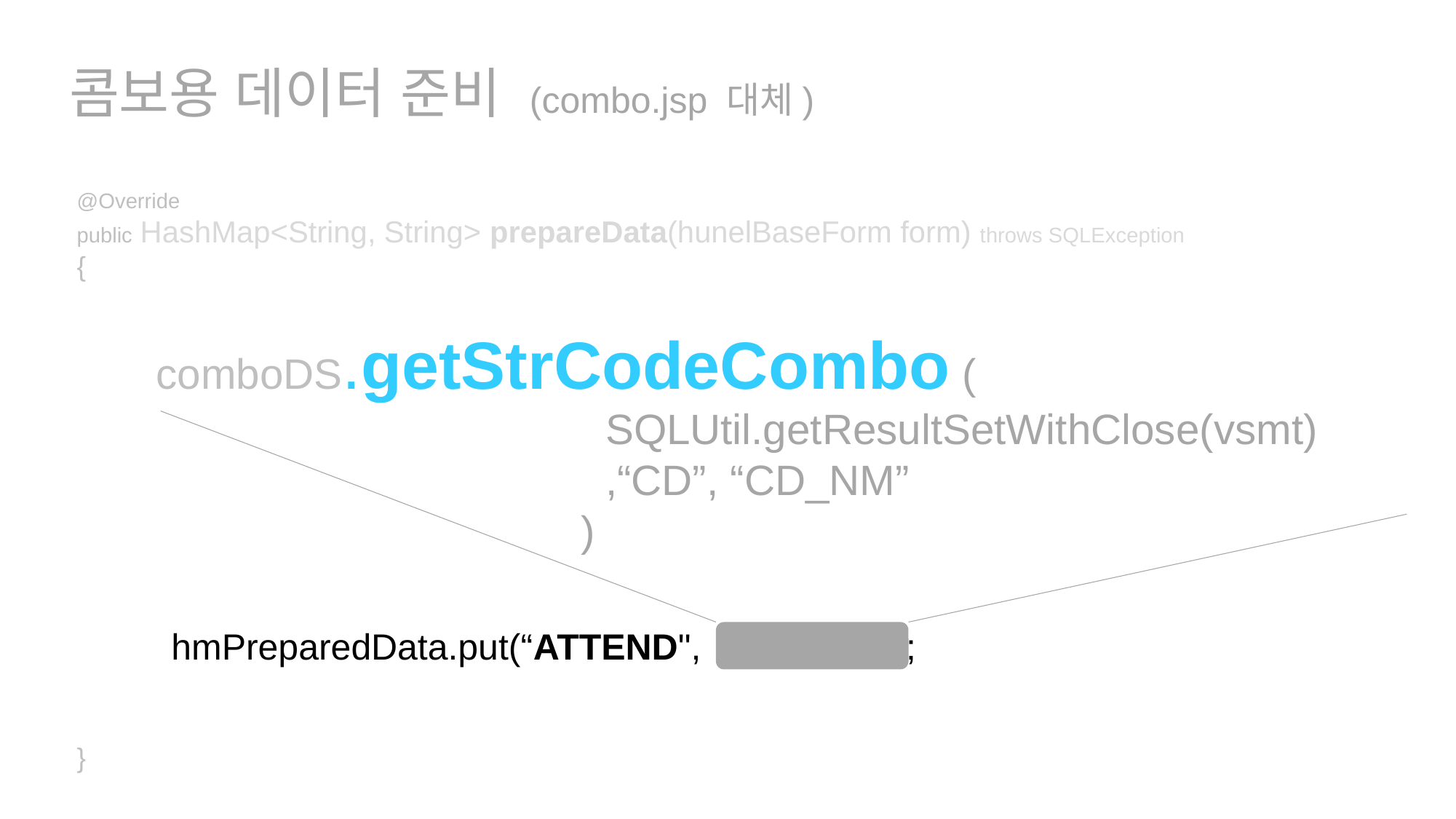

콤보용 데이터 준비 (combo.jsp 대체)
@Override
public HashMap<String, String> prepareData(hunelBaseForm form) throws SQLException
{

}
comboDS.getStrCodeCombo (
                                      SQLUtil.getResultSetWithClose(vsmt)
                                      ,“CD”, “CD_NM”
                                    )
hmPreparedData.put(“ATTEND",                   );